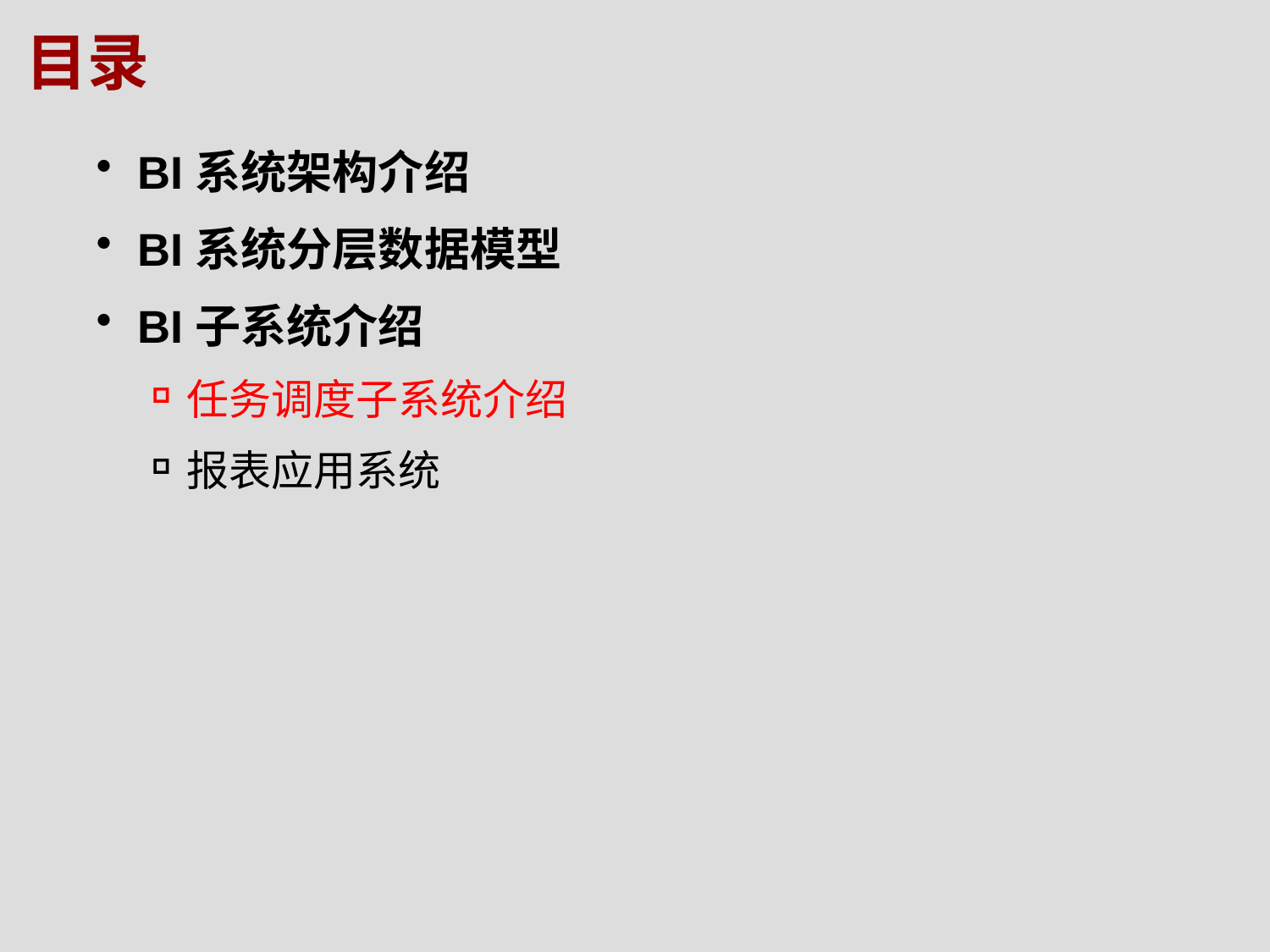

目录
BI系统架构介绍
BI系统分层数据模型
BI子系统介绍
任务调度子系统介绍
报表应用系统